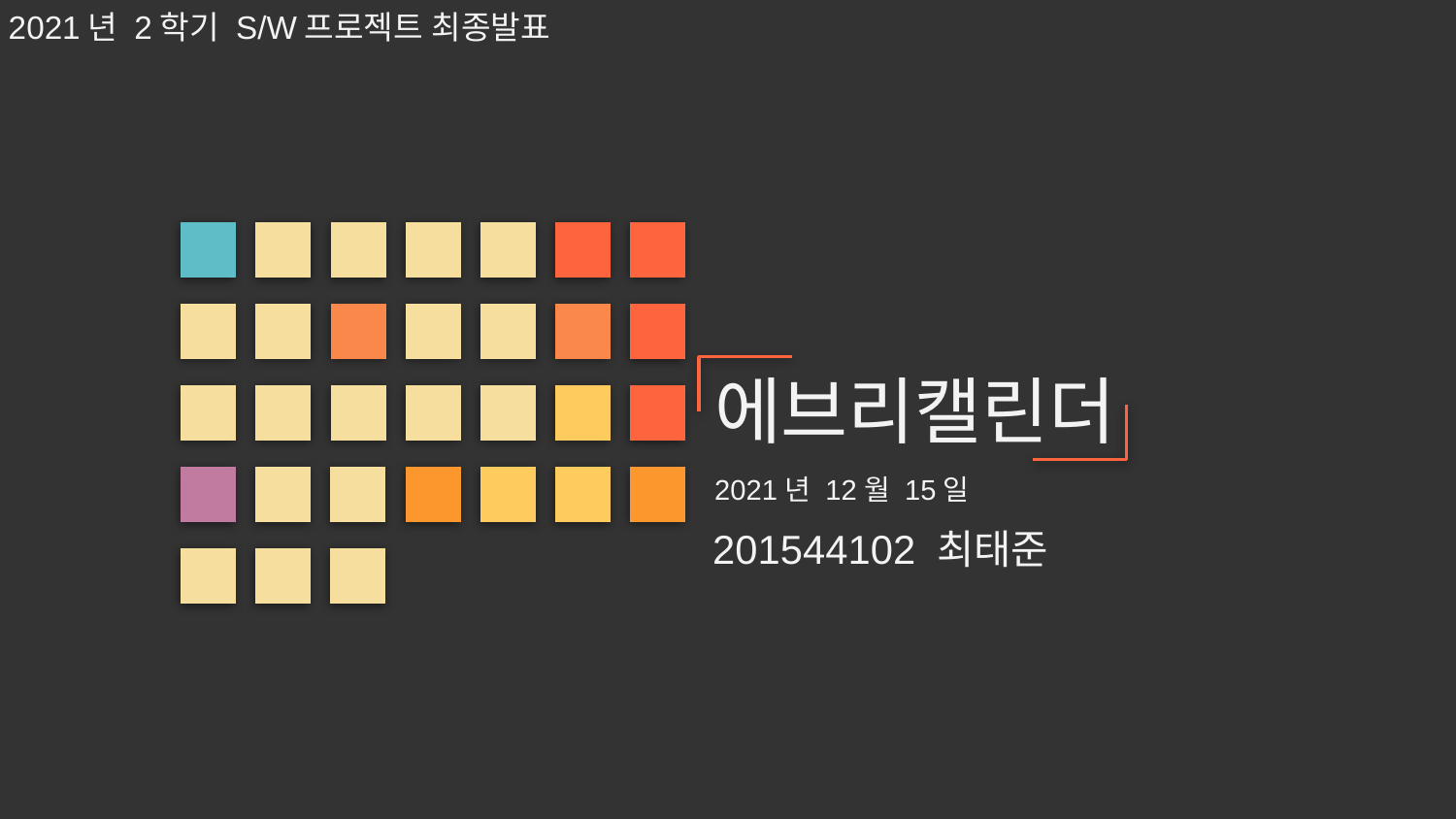

2021년 2학기 S/W프로젝트 최종발표

# 에브리캘린더

2021년 12월 15일
201544102 최태준